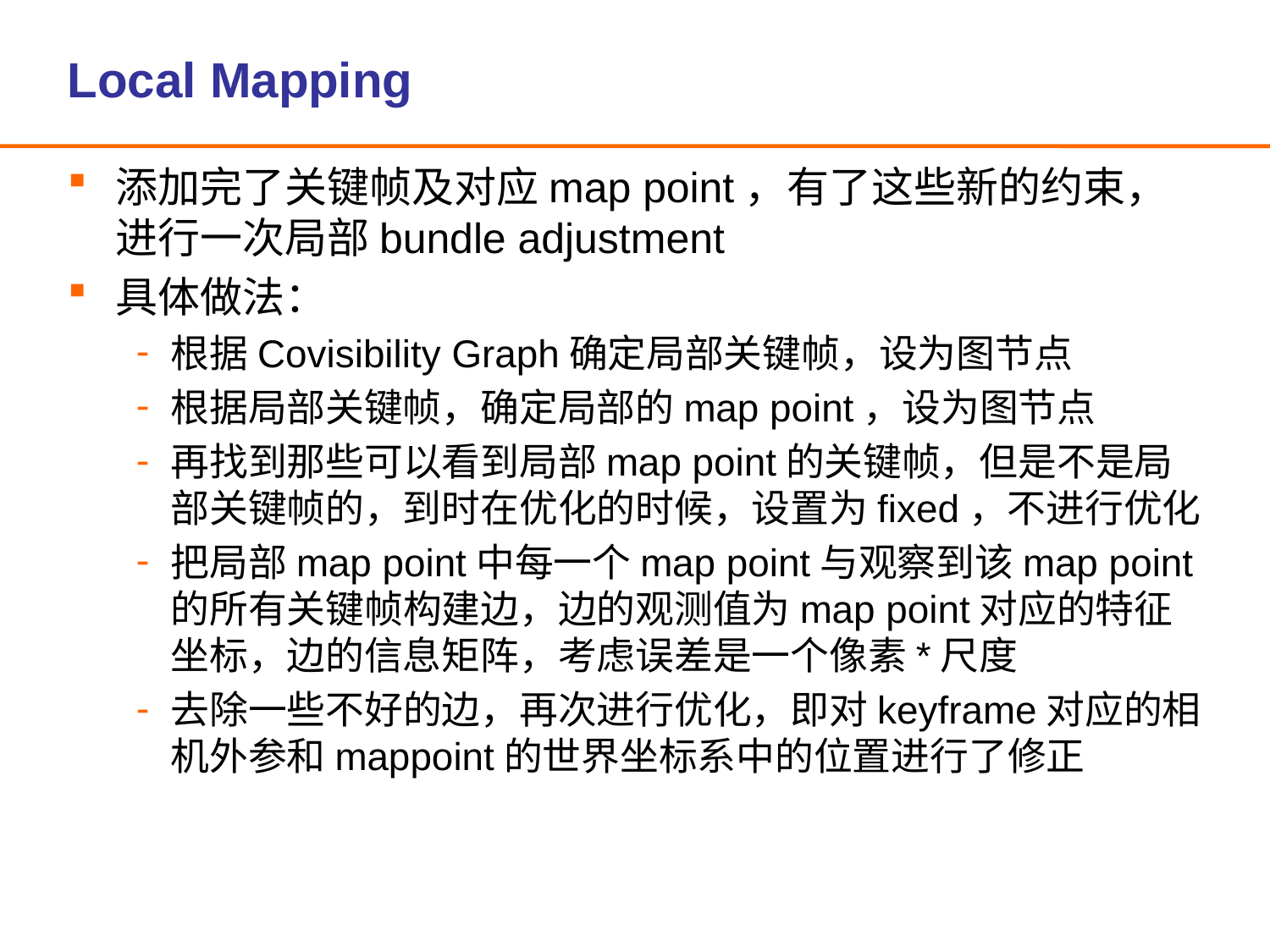

# Local Mapping
添加完了关键帧及对应map point，有了这些新的约束，进行一次局部bundle adjustment
具体做法：
根据Covisibility Graph确定局部关键帧，设为图节点
根据局部关键帧，确定局部的map point，设为图节点
再找到那些可以看到局部map point的关键帧，但是不是局部关键帧的，到时在优化的时候，设置为fixed，不进行优化
把局部map point中每一个map point与观察到该map point的所有关键帧构建边，边的观测值为map point对应的特征坐标，边的信息矩阵，考虑误差是一个像素*尺度
去除一些不好的边，再次进行优化，即对keyframe对应的相机外参和mappoint的世界坐标系中的位置进行了修正